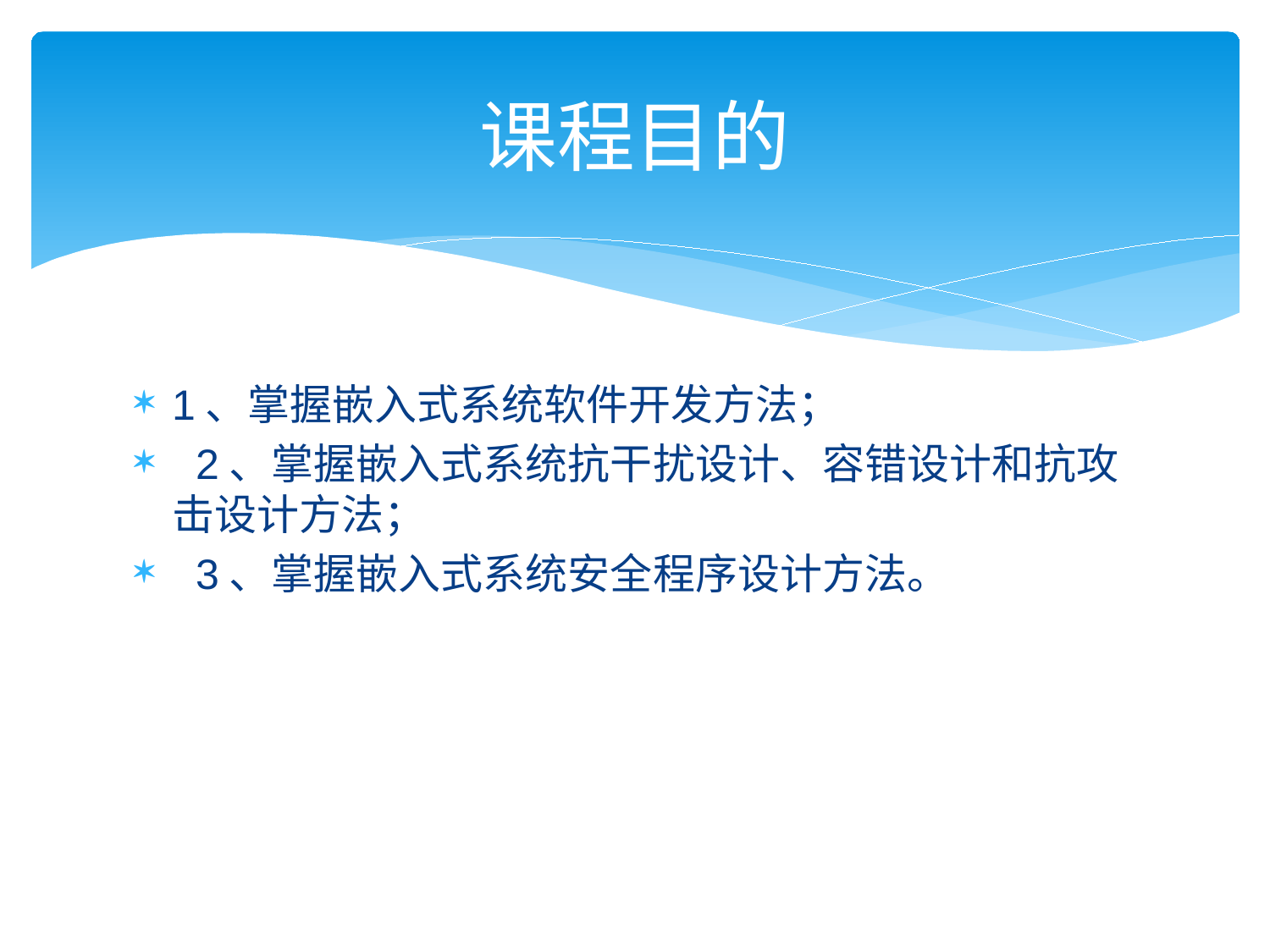

# 课程目的
1、掌握嵌入式系统软件开发方法；
  2、掌握嵌入式系统抗干扰设计、容错设计和抗攻击设计方法；
  3、掌握嵌入式系统安全程序设计方法。